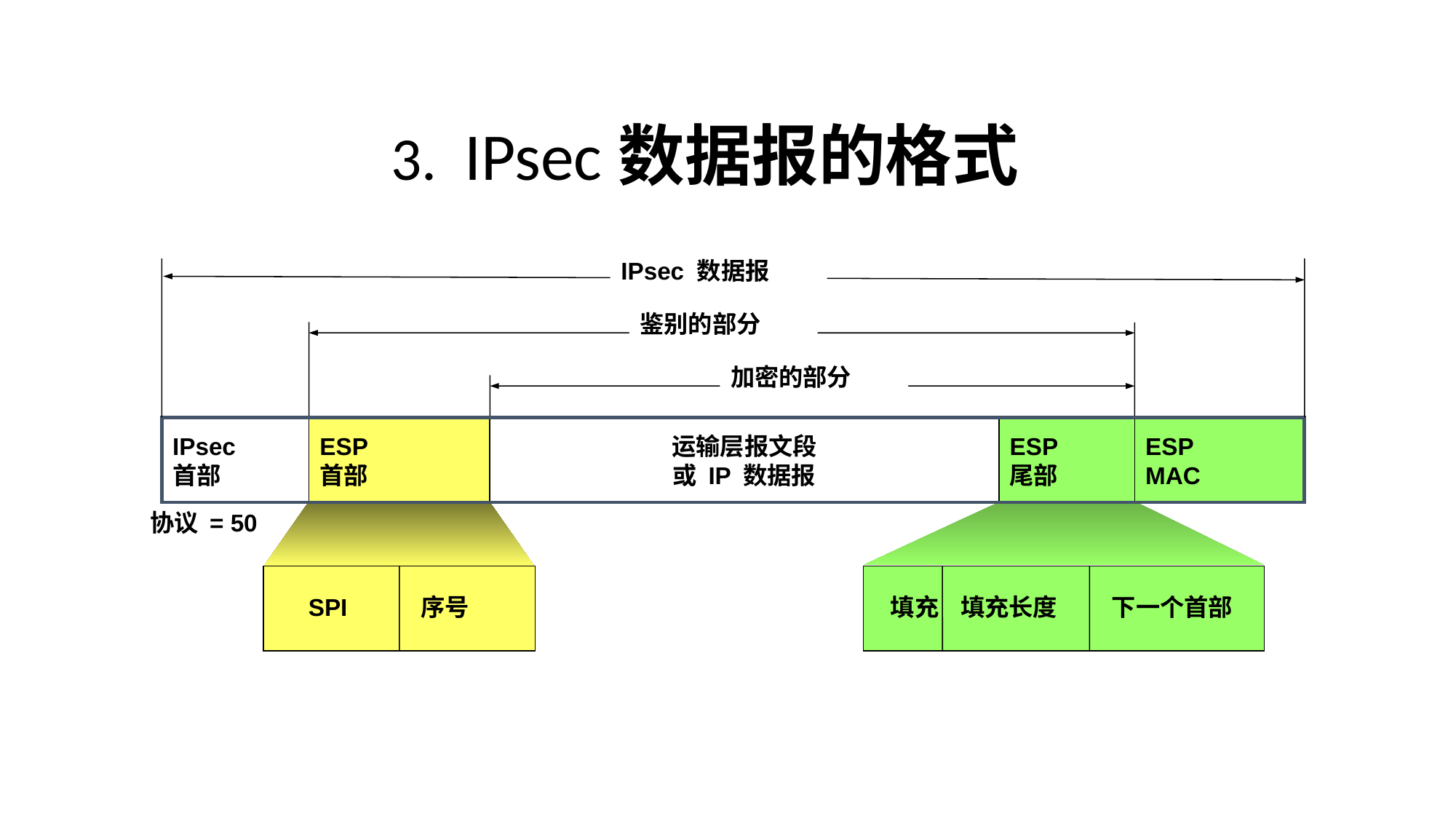

# 3.  IPsec数据报的格式
IPsec 数据报

鉴别的部分

加密的部分

IPsec
首部

ESP
首部
运输层报文段
或 IP 数据报
ESP
尾部
ESP
MAC

协议 = 50

SPI          序号
  填充    填充长度          下一个首部